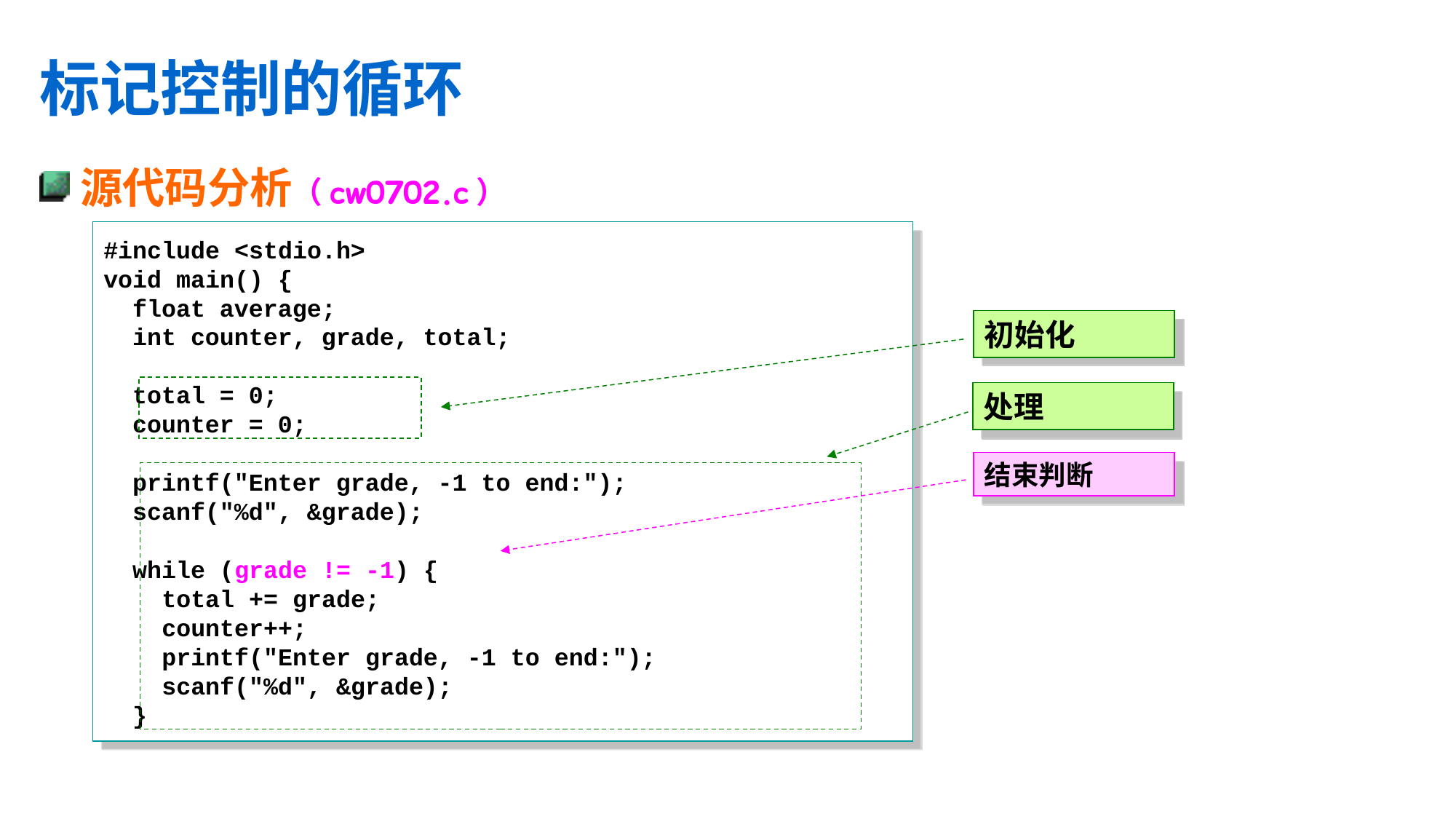

# 标记控制的循环
源代码分析（cw0702.c）

#include <stdio.h>
void main() {
  float average;
  int counter, grade, total;

  total = 0;
  counter = 0;

  printf("Enter grade, -1 to end:");
  scanf("%d", &grade);

  while (grade != -1) {
    total += grade;
    counter++;
    printf("Enter grade, -1 to end:");
    scanf("%d", &grade);
  }
初始化

处理

结束判断

15